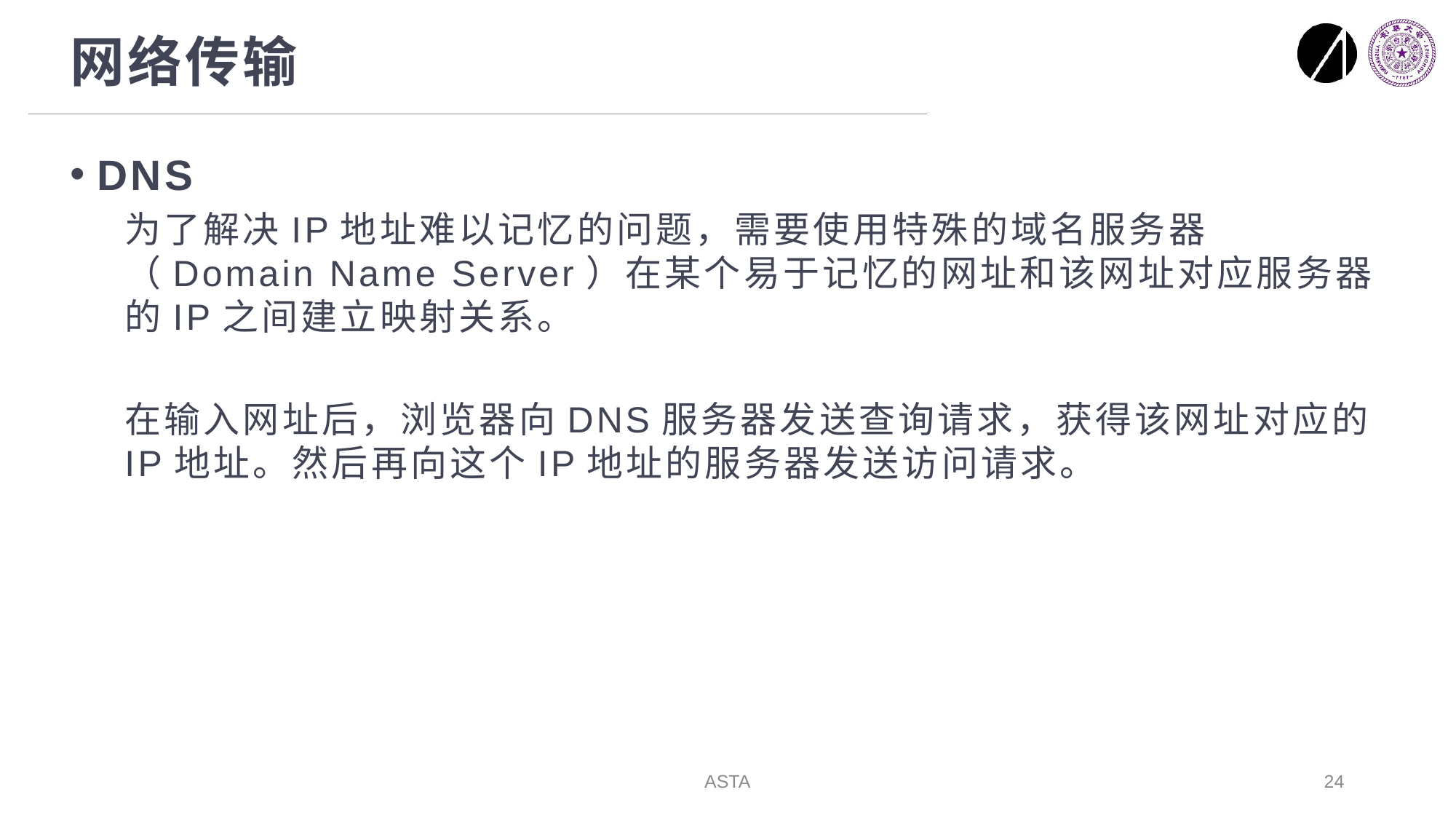

# 网络传输
DNS
为了解决IP地址难以记忆的问题，需要使用特殊的域名服务器（Domain Name Server）在某个易于记忆的网址和该网址对应服务器的IP之间建立映射关系。

在输入网址后，浏览器向DNS服务器发送查询请求，获得该网址对应的IP地址。然后再向这个IP地址的服务器发送访问请求。
ASTA
24